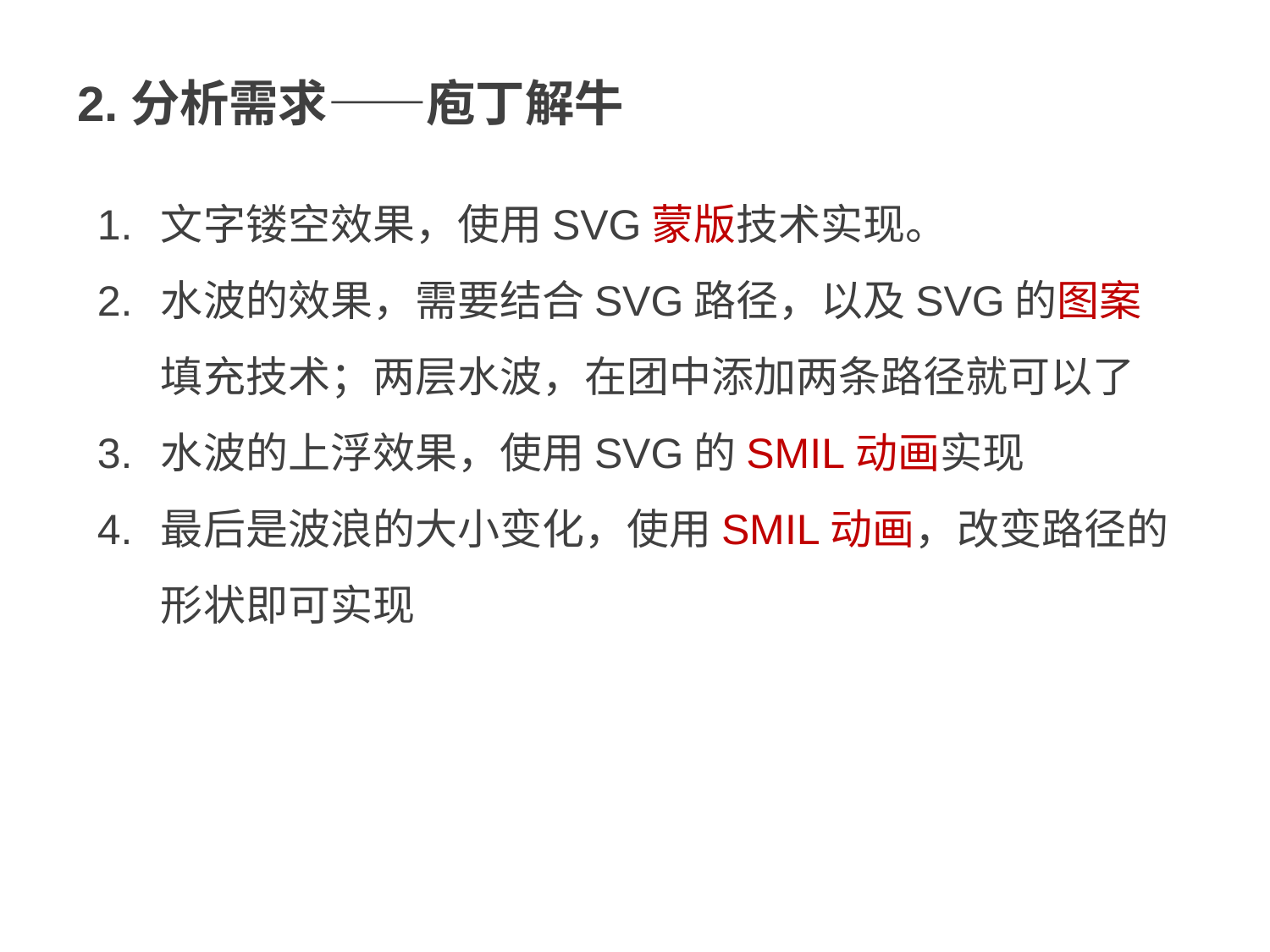

2.分析需求——庖丁解牛
文字镂空效果，使用SVG蒙版技术实现。
水波的效果，需要结合SVG路径，以及SVG的图案填充技术；两层水波，在团中添加两条路径就可以了
水波的上浮效果，使用SVG的SMIL动画实现
最后是波浪的大小变化，使用SMIL动画，改变路径的形状即可实现